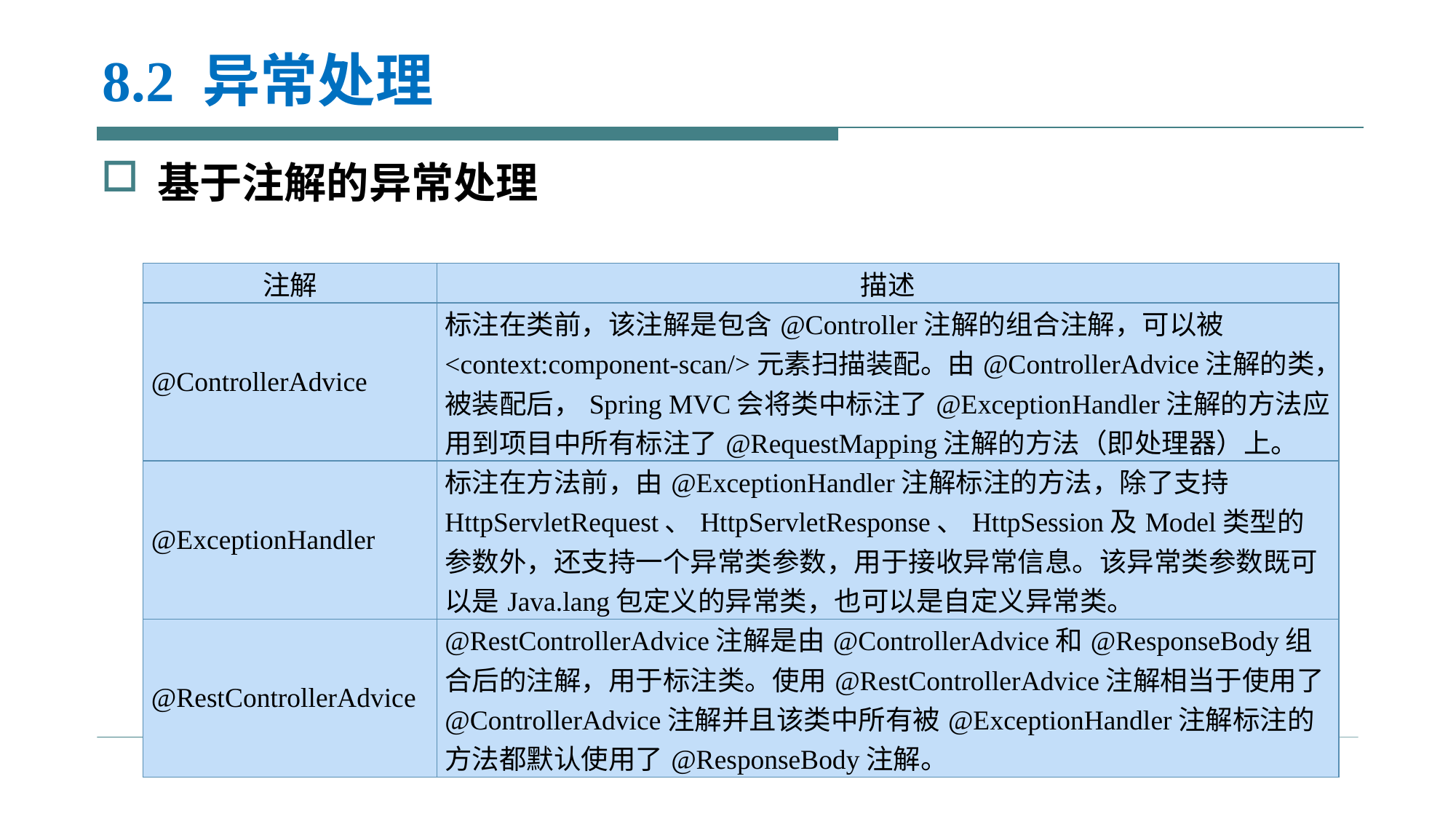

# 8.2 异常处理
基于注解的异常处理
| 注解 | 描述 |
| --- | --- |
| @ControllerAdvice | 标注在类前，该注解是包含@Controller注解的组合注解，可以被<context:component-scan/>元素扫描装配。由@ControllerAdvice注解的类，被装配后，Spring MVC会将类中标注了@ExceptionHandler注解的方法应用到项目中所有标注了@RequestMapping注解的方法（即处理器）上。 |
| @ExceptionHandler | 标注在方法前，由@ExceptionHandler注解标注的方法，除了支持HttpServletRequest、HttpServletResponse、HttpSession及Model类型的参数外，还支持一个异常类参数，用于接收异常信息。该异常类参数既可以是Java.lang包定义的异常类，也可以是自定义异常类。 |
| @RestControllerAdvice | @RestControllerAdvice注解是由@ControllerAdvice和@ResponseBody组合后的注解，用于标注类。使用@RestControllerAdvice注解相当于使用了@ControllerAdvice注解并且该类中所有被@ExceptionHandler注解标注的方法都默认使用了@ResponseBody注解。 |
14